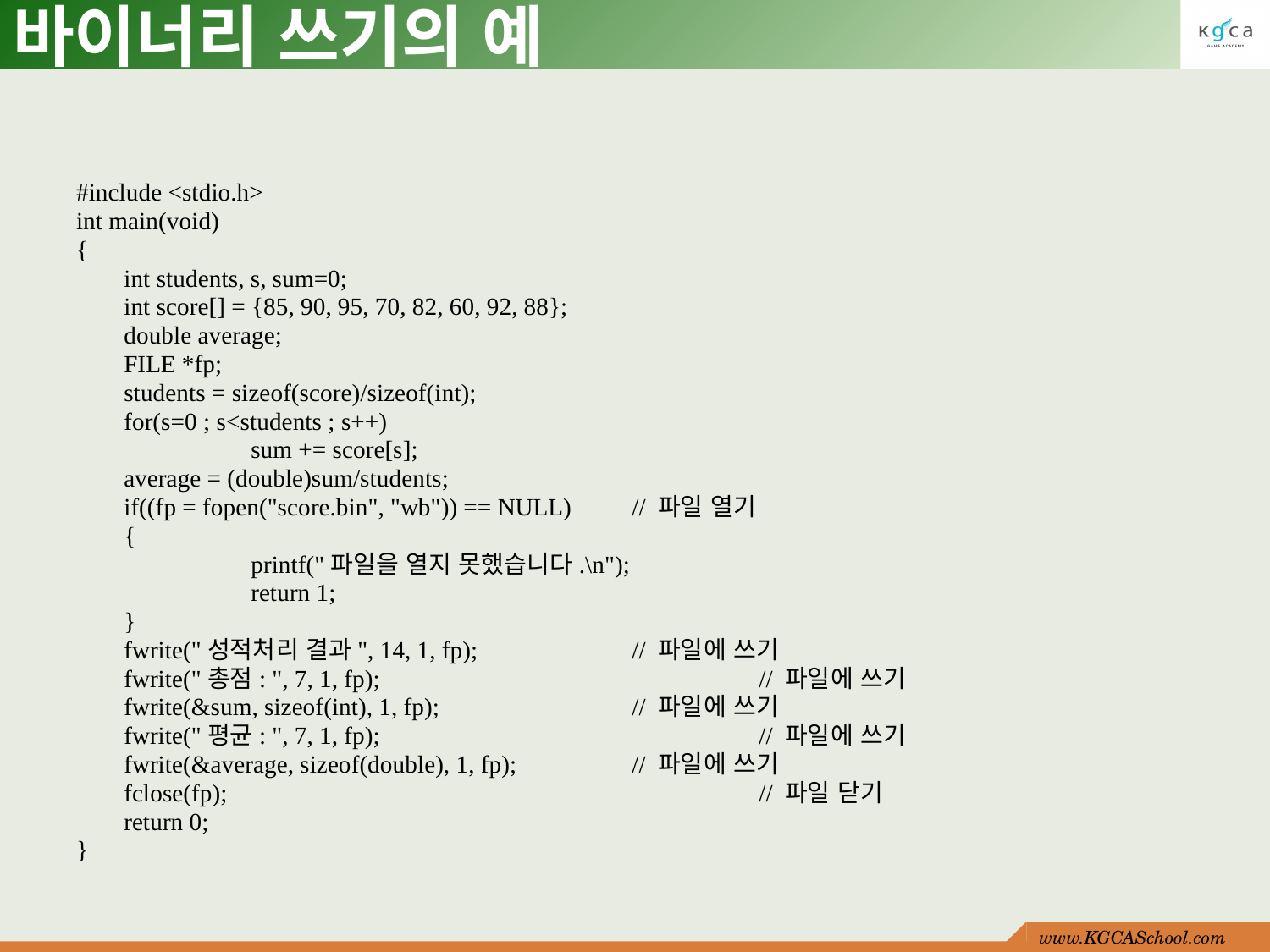

# 바이너리 쓰기의 예
#include <stdio.h>
int main(void)
{
	int students, s, sum=0;
	int score[] = {85, 90, 95, 70, 82, 60, 92, 88};
	double average;
	FILE *fp;
	students = sizeof(score)/sizeof(int);
	for(s=0 ; s<students ; s++)
		sum += score[s];
	average = (double)sum/students;
	if((fp = fopen("score.bin", "wb")) == NULL)	// 파일 열기
	{
		printf("파일을 열지 못했습니다.\n");
		return 1;
	}
	fwrite("성적처리 결과", 14, 1, fp);		// 파일에 쓰기
	fwrite("총점: ", 7, 1, fp);			// 파일에 쓰기
	fwrite(&sum, sizeof(int), 1, fp);		// 파일에 쓰기
	fwrite("평균: ", 7, 1, fp);			// 파일에 쓰기
	fwrite(&average, sizeof(double), 1, fp);	// 파일에 쓰기
	fclose(fp);					// 파일 닫기
	return 0;
}